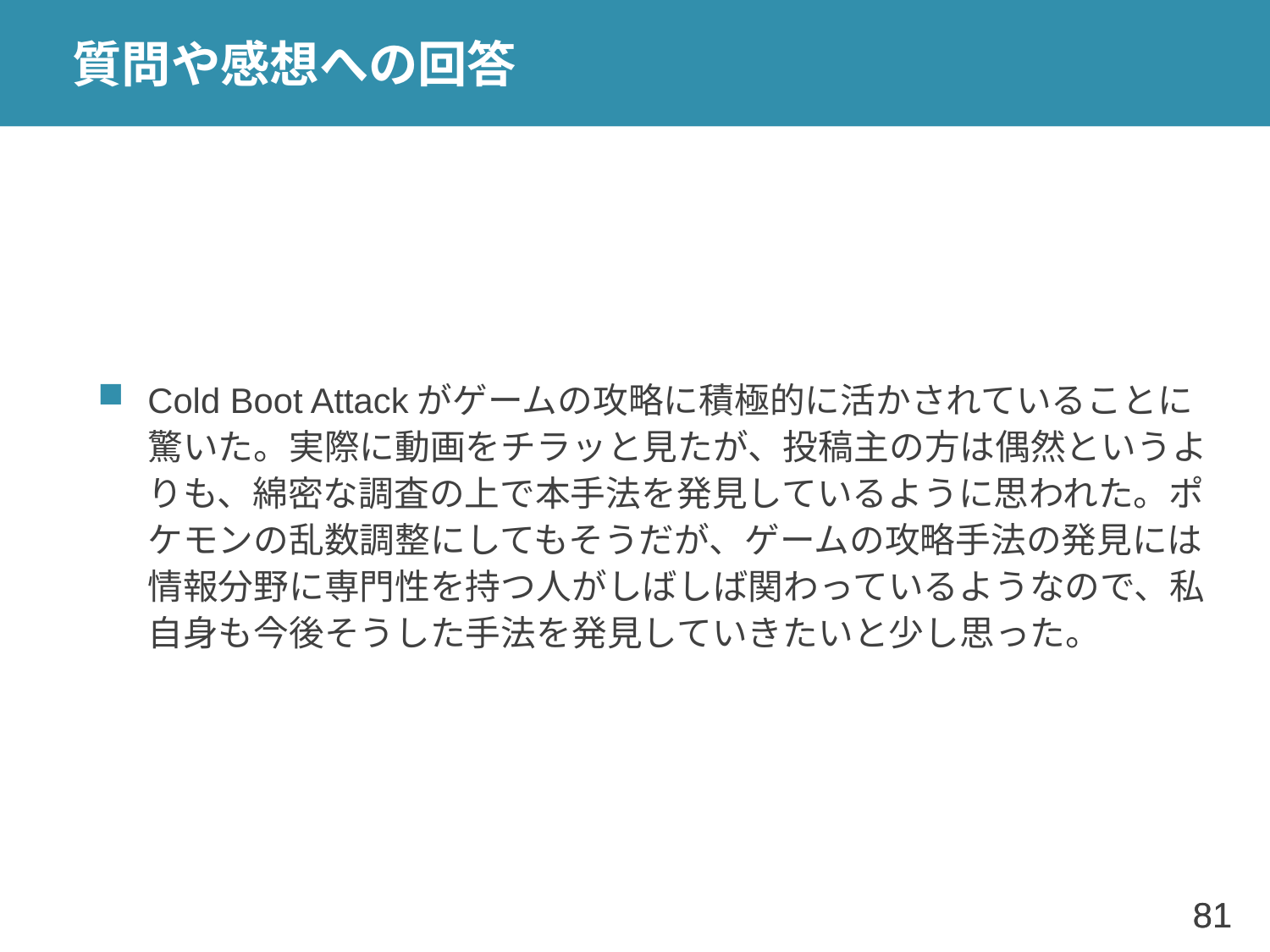

# 質問や感想への回答
Cold Boot Attackがゲームの攻略に積極的に活かされていることに驚いた。実際に動画をチラッと見たが、投稿主の方は偶然というよりも、綿密な調査の上で本手法を発見しているように思われた。ポケモンの乱数調整にしてもそうだが、ゲームの攻略手法の発見には情報分野に専門性を持つ人がしばしば関わっているようなので、私自身も今後そうした手法を発見していきたいと少し思った。